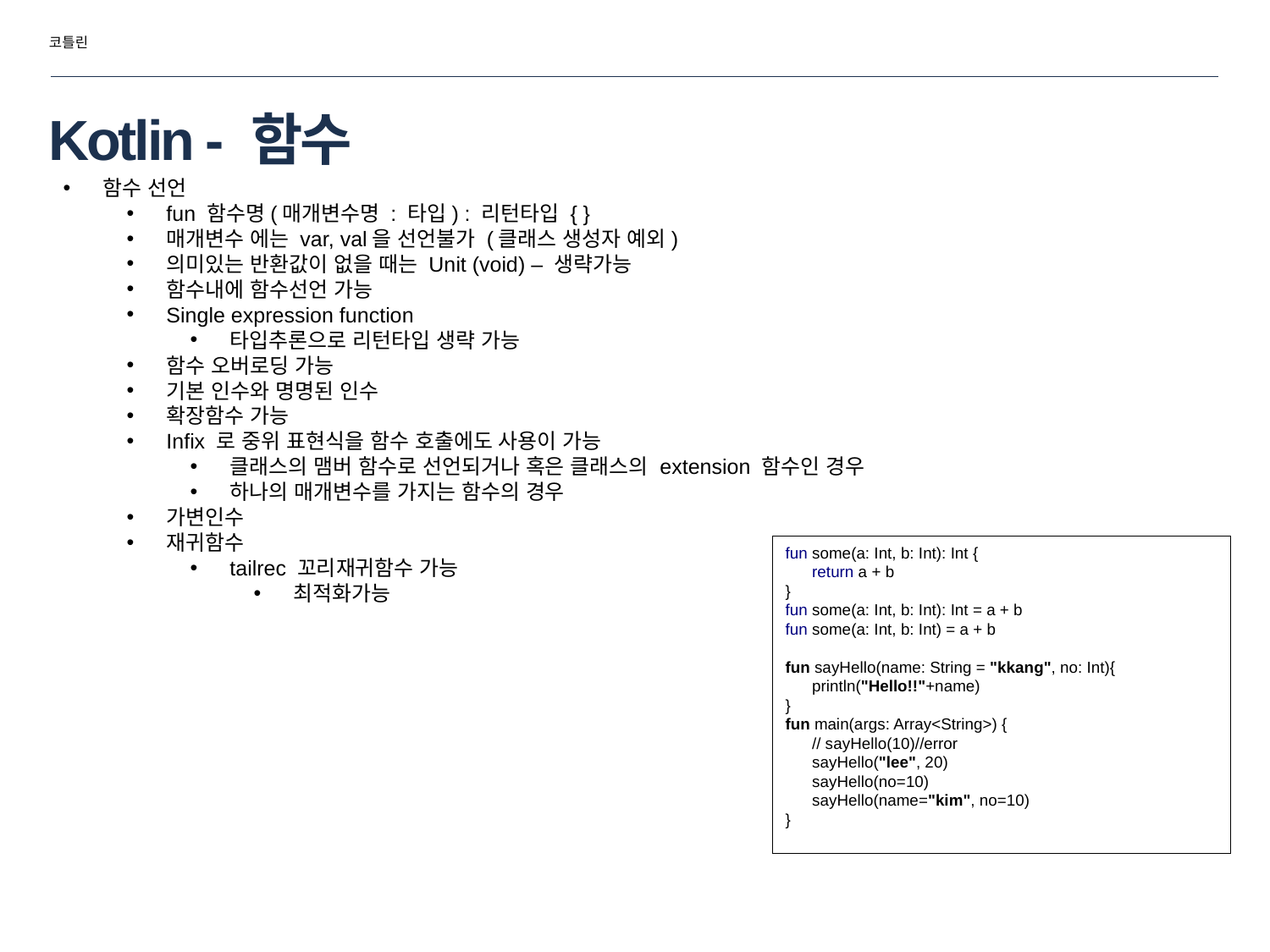

코틀린
# Kotlin - 함수
함수 선언
fun 함수명(매개변수명 : 타입) : 리턴타입 { }
매개변수 에는 var, val을 선언불가 (클래스 생성자 예외)
의미있는 반환값이 없을 때는 Unit (void) – 생략가능
함수내에 함수선언 가능
Single expression function
타입추론으로 리턴타입 생략 가능
함수 오버로딩 가능
기본 인수와 명명된 인수
확장함수 가능
Infix 로 중위 표현식을 함수 호출에도 사용이 가능
클래스의 맴버 함수로 선언되거나 혹은 클래스의 extension 함수인 경우
하나의 매개변수를 가지는 함수의 경우
가변인수
재귀함수
tailrec 꼬리재귀함수 가능
최적화가능

fun some(a: Int, b: Int): Int {
      return a + b
}
fun some(a: Int, b: Int): Int = a + b
fun some(a: Int, b: Int) = a + b

fun sayHello(name: String = "kkang", no: Int){
      println("Hello!!"+name)
}
fun main(args: Array<String>) {
      // sayHello(10)//error
      sayHello("lee", 20)
      sayHello(no=10)
      sayHello(name="kim", no=10)
}